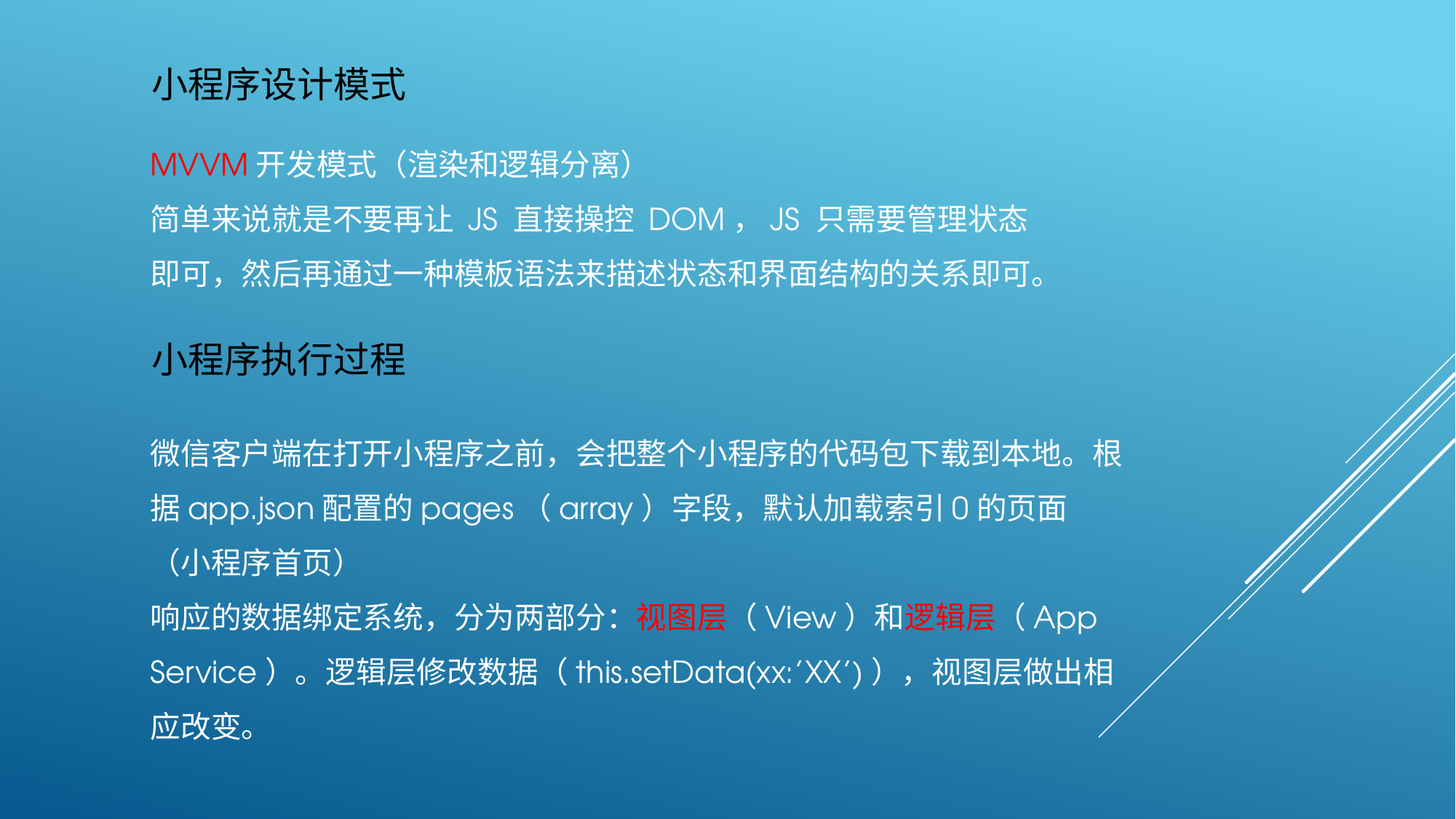

小程序设计模式
MVVM开发模式（渲染和逻辑分离）
简单来说就是不要再让 JS 直接操控 DOM，JS 只需要管理状态即可，然后再通过一种模板语法来描述状态和界面结构的关系即可。

小程序执行过程
微信客户端在打开小程序之前，会把整个小程序的代码包下载到本地。根据app.json配置的pages（array）字段，默认加载索引0的页面（小程序首页）
响应的数据绑定系统，分为两部分：视图层（View）和逻辑层（App Service）。逻辑层修改数据（this.setData(xx:’XX’)），视图层做出相应改变。